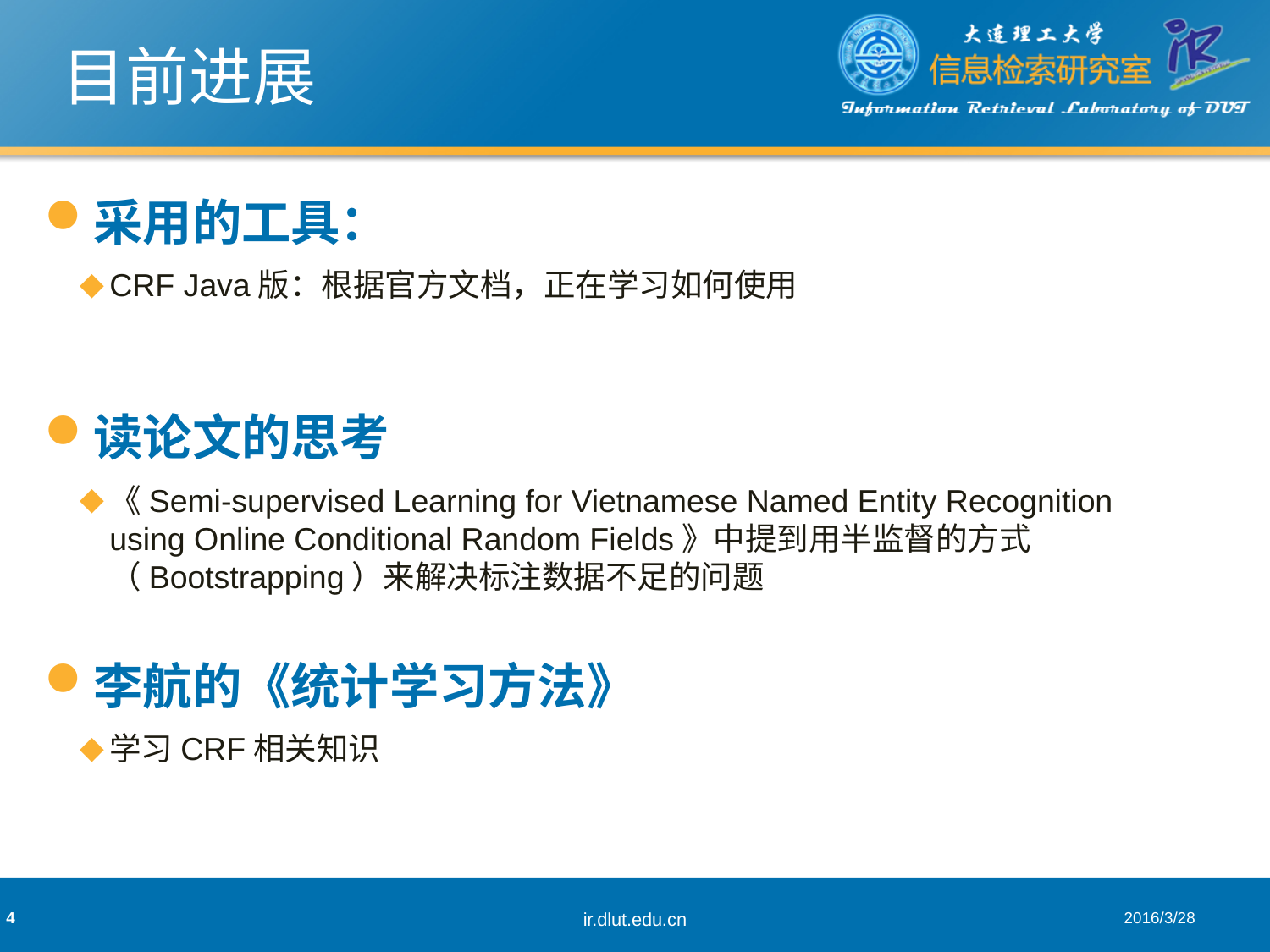

# 目前进展
采用的工具：
CRF Java版：根据官方文档，正在学习如何使用

读论文的思考
《Semi-supervised Learning for Vietnamese Named Entity Recognition
using Online Conditional Random Fields》中提到用半监督的方式（Bootstrapping）来解决标注数据不足的问题
李航的《统计学习方法》
学习CRF相关知识